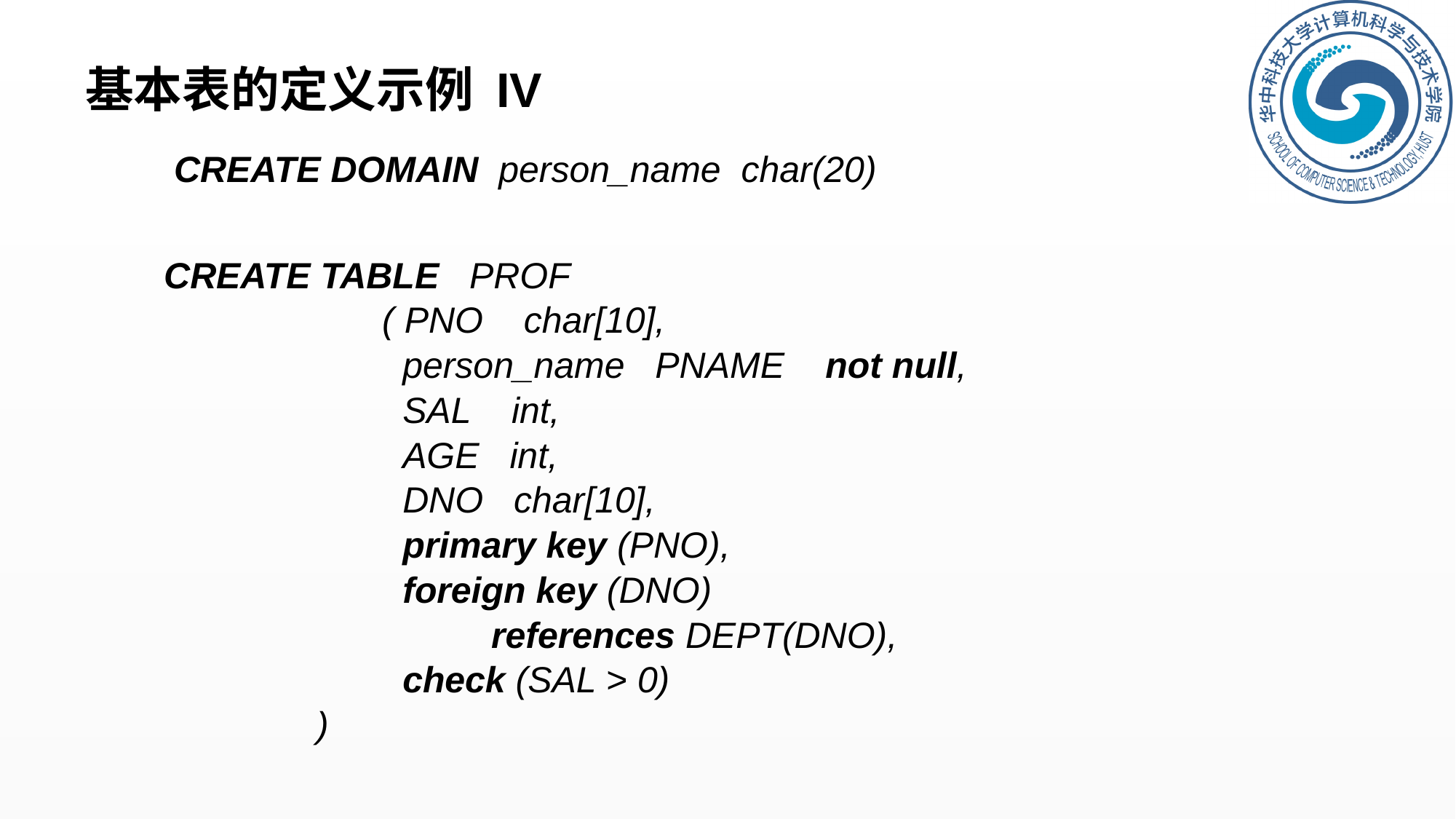

# 基本表的定义示例 IV
   CREATE DOMAIN  person_name  char(20)

	CREATE TABLE   PROF
			( PNO    char[10],
			  person_name   PNAME    not null,
			  SAL	  int,
			  AGE   int,
			  DNO   char[10],
			  primary key (PNO),
			  foreign key (DNO)
				references DEPT(DNO),
			  check (SAL > 0)
                 )